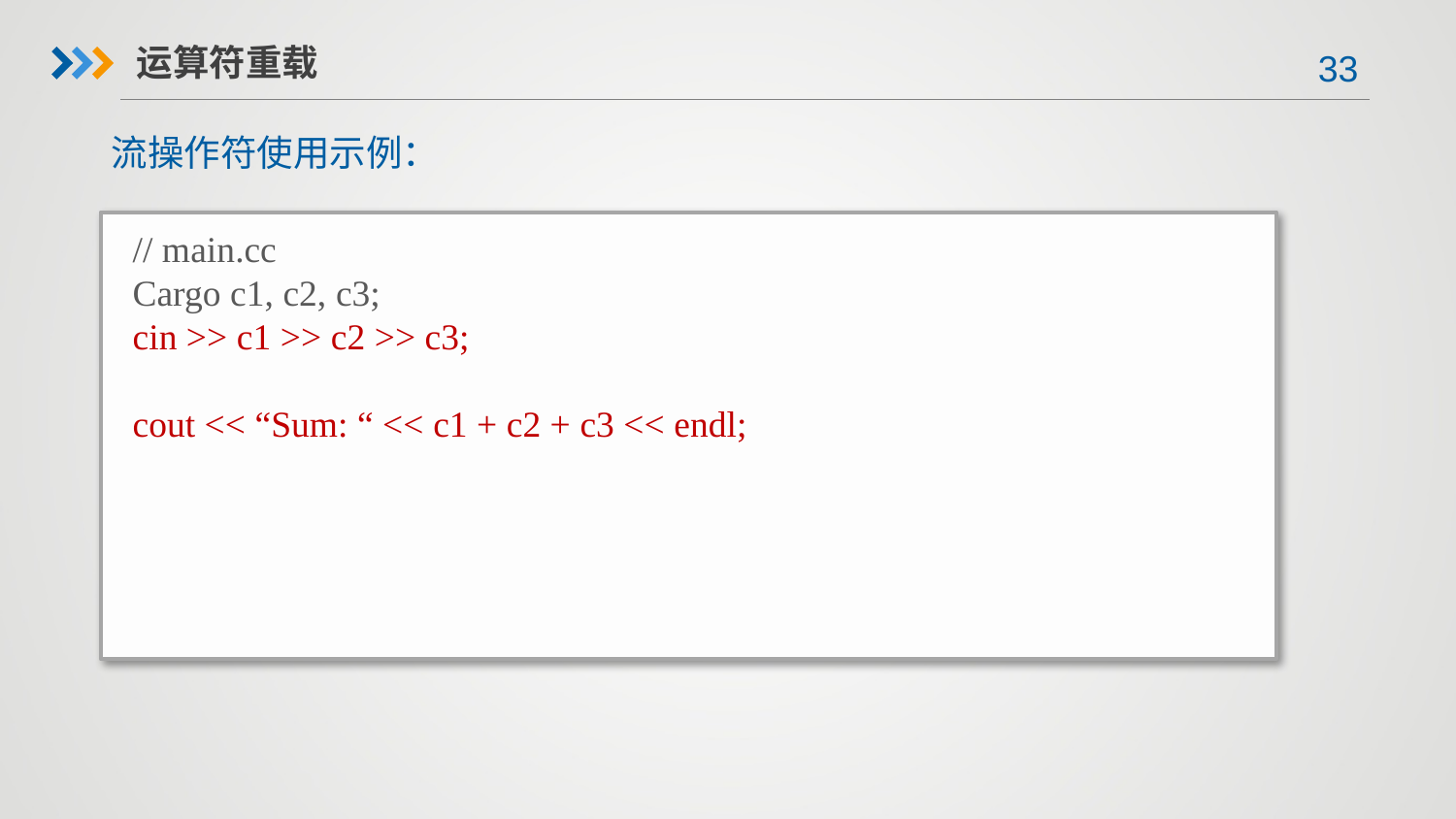

运算符重载
流操作符使用示例：

// main.cc
Cargo c1, c2, c3;
cin >> c1 >> c2 >> c3;

cout << “Sum: “ << c1 + c2 + c3 << endl;